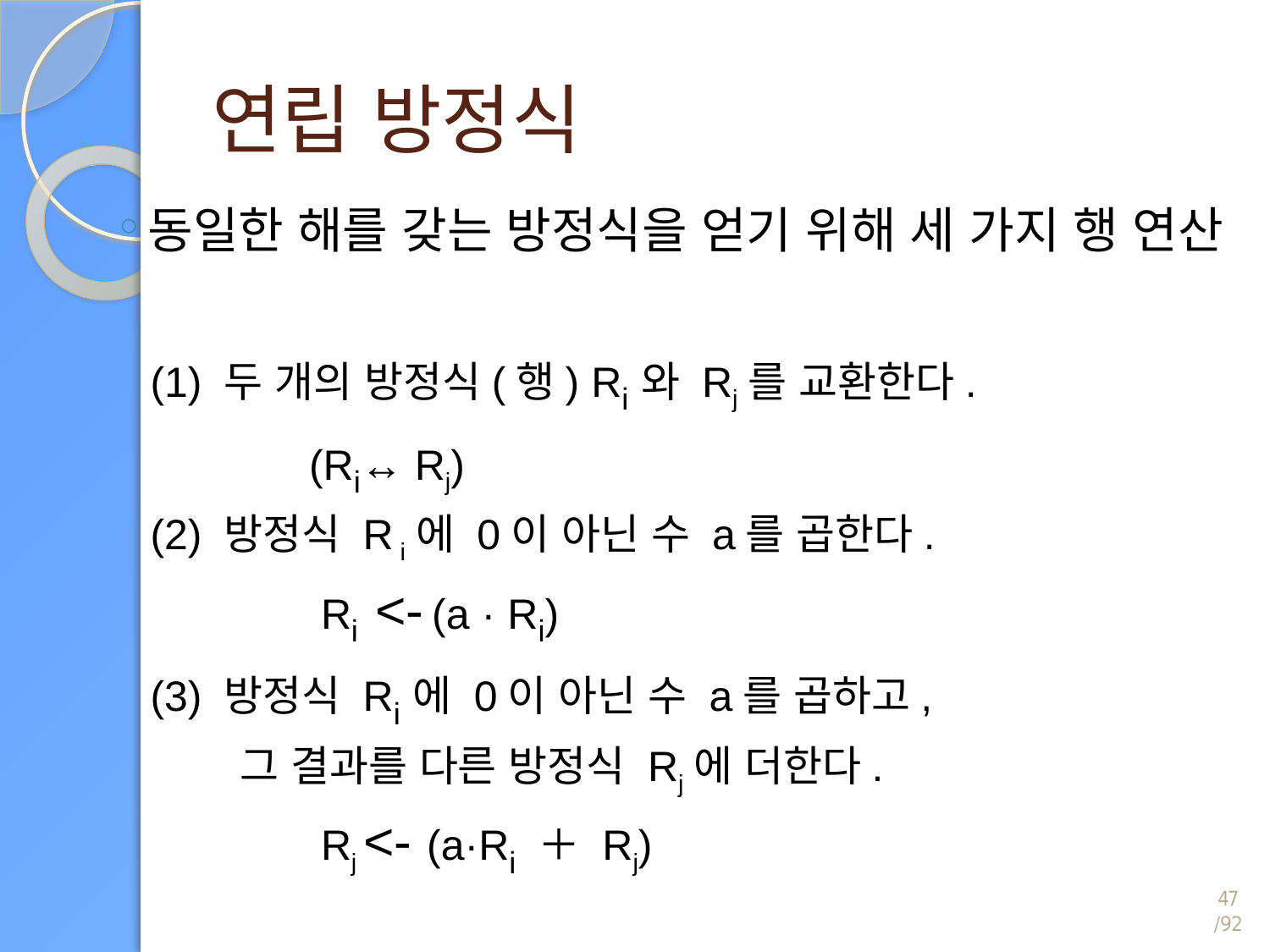

# 연립 방정식
동일한 해를 갖는 방정식을 얻기 위해 세 가지 행 연산

(1) 두 개의 방정식(행) Ri와 Rj를 교환한다.
 		(Ri↔ Rj)
(2) 방정식 R i에 0이 아닌 수 a를 곱한다.
		 Ri  <- (a · Ri)
(3) 방정식 Ri에 0이 아닌 수 a를 곱하고,
	    그 결과를 다른 방정식 Rj에 더한다.
		 Rj <- (a·Ri ＋ Rj)
47/92